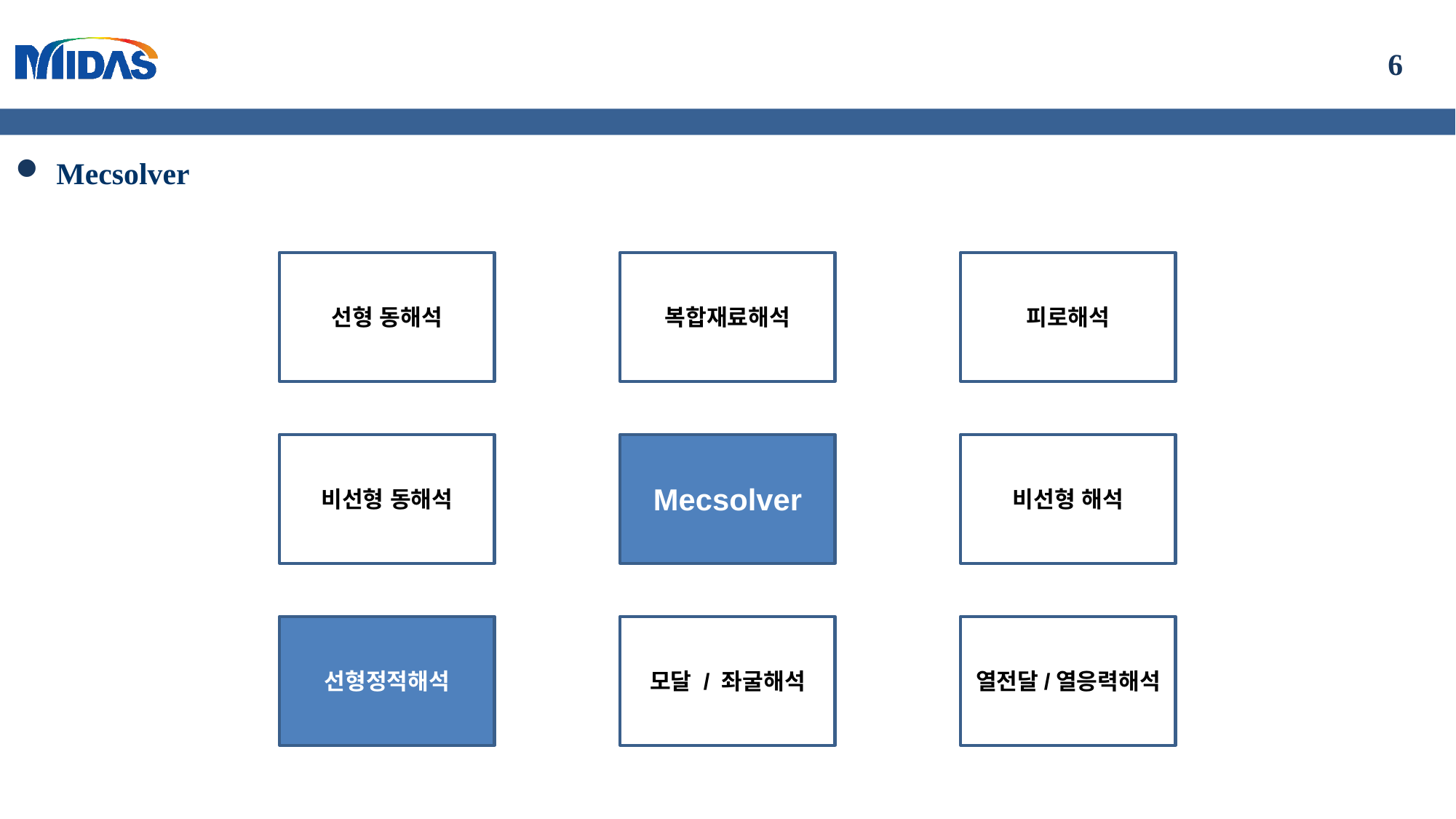

#
6
Mecsolver
선형 동해석
복합재료해석
피로해석
비선형 동해석
Mecsolver
비선형 해석
선형정적해석
모달 / 좌굴해석
열전달/열응력해석